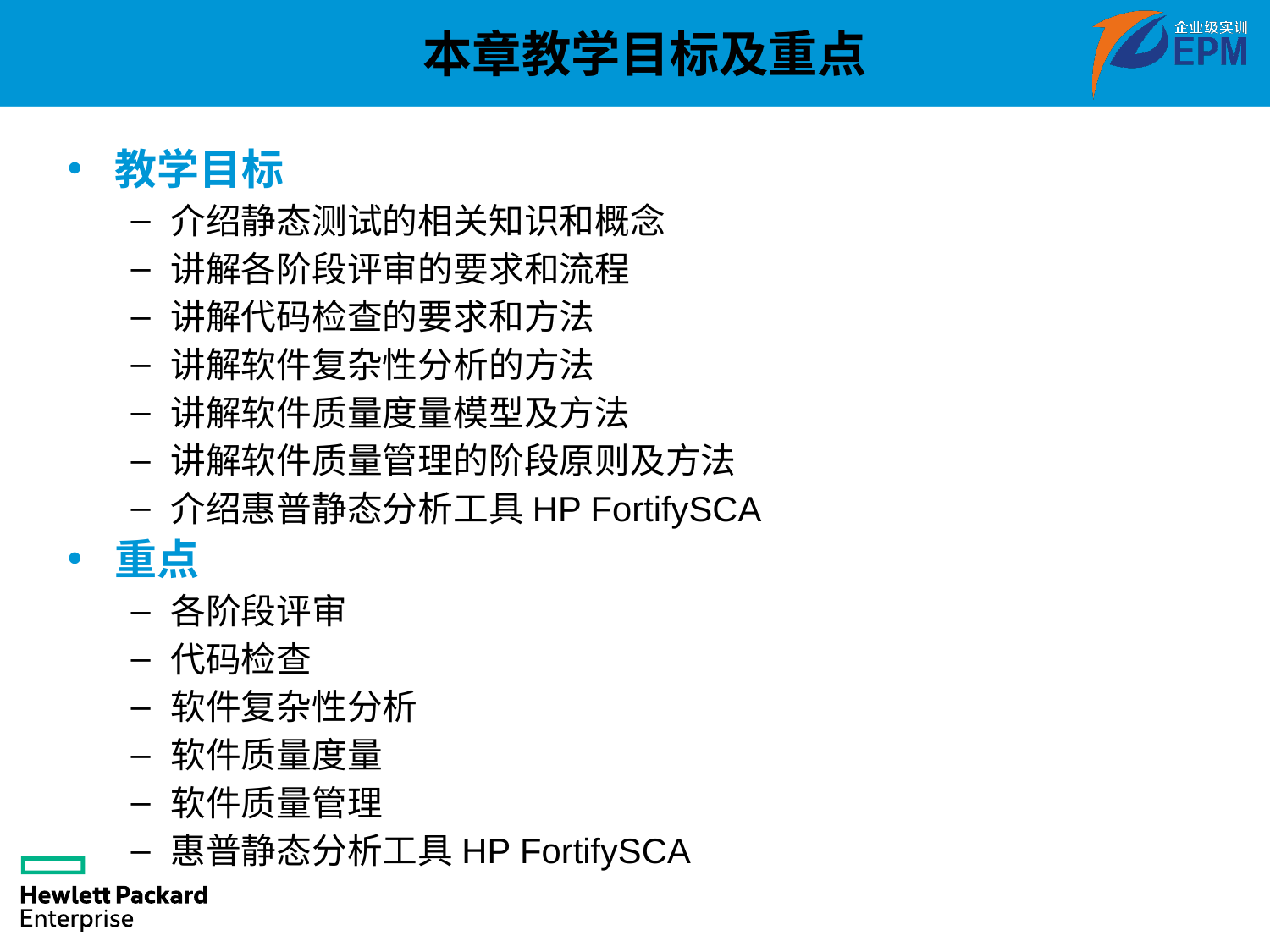

# 本章教学目标及重点
教学目标
介绍静态测试的相关知识和概念
讲解各阶段评审的要求和流程
讲解代码检查的要求和方法
讲解软件复杂性分析的方法
讲解软件质量度量模型及方法
讲解软件质量管理的阶段原则及方法
介绍惠普静态分析工具HP FortifySCA
重点
各阶段评审
代码检查
软件复杂性分析
软件质量度量
软件质量管理
惠普静态分析工具HP FortifySCA